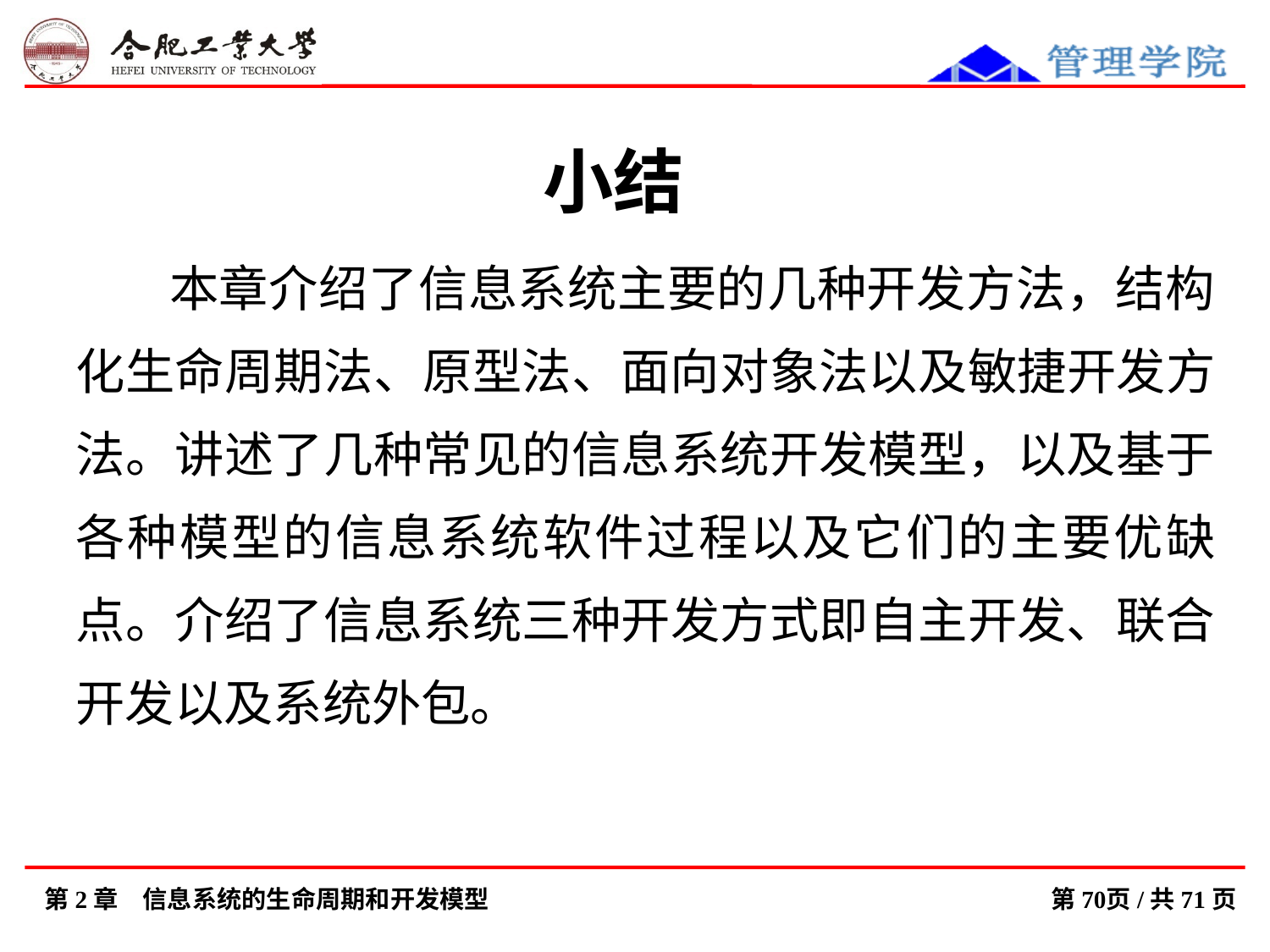

小结
       本章介绍了信息系统主要的几种开发方法，结构化生命周期法、原型法、面向对象法以及敏捷开发方法。讲述了几种常见的信息系统开发模型，以及基于各种模型的信息系统软件过程以及它们的主要优缺点。介绍了信息系统三种开发方式即自主开发、联合开发以及系统外包。

第2章　信息系统的生命周期和开发模型